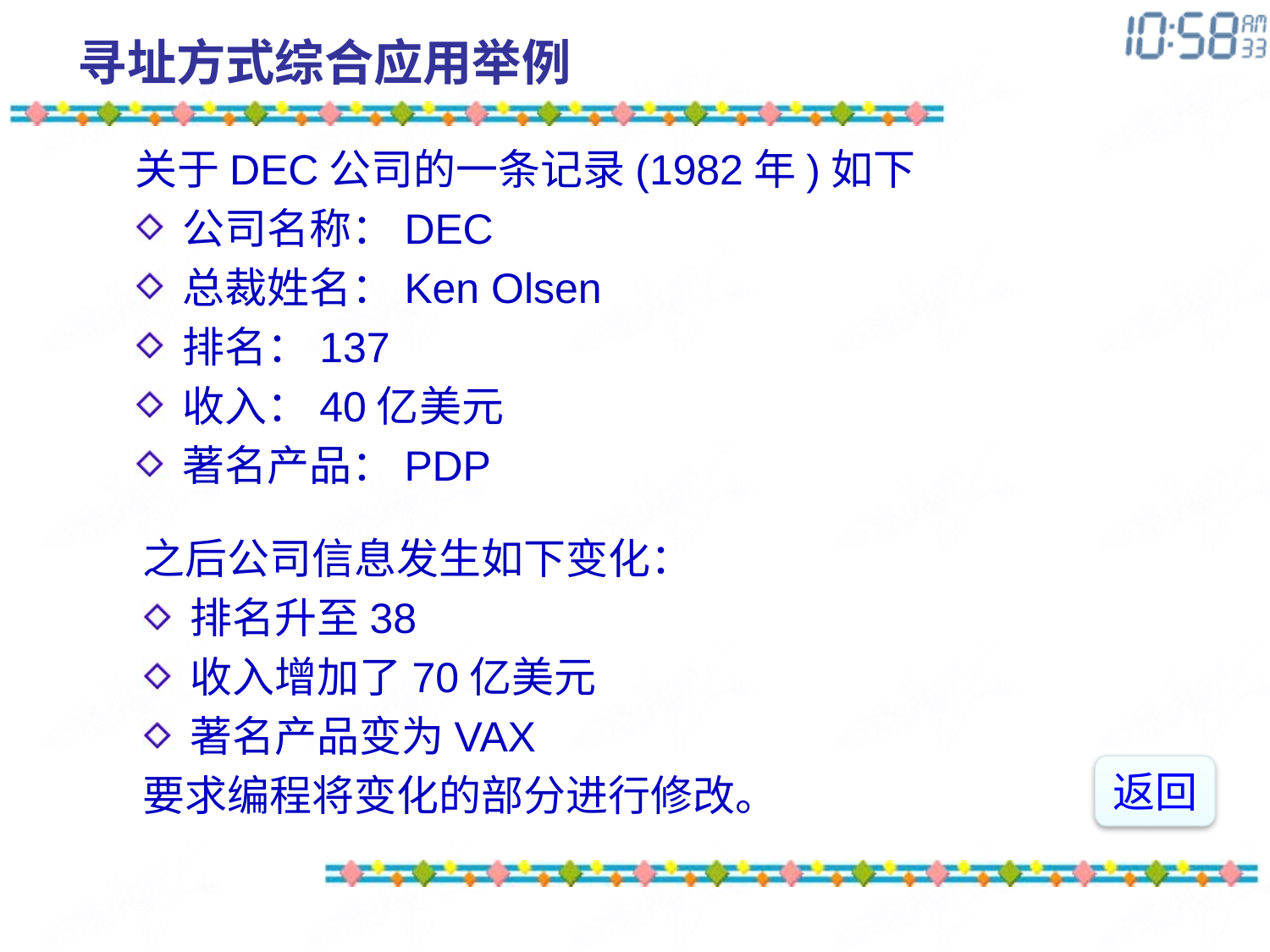

# 寻址方式综合应用举例
关于DEC公司的一条记录(1982年)如下
公司名称：DEC
总裁姓名：Ken Olsen
排名：137
收入：40亿美元
著名产品：PDP
之后公司信息发生如下变化：
排名升至38
收入增加了70亿美元
著名产品变为VAX
要求编程将变化的部分进行修改。
返回